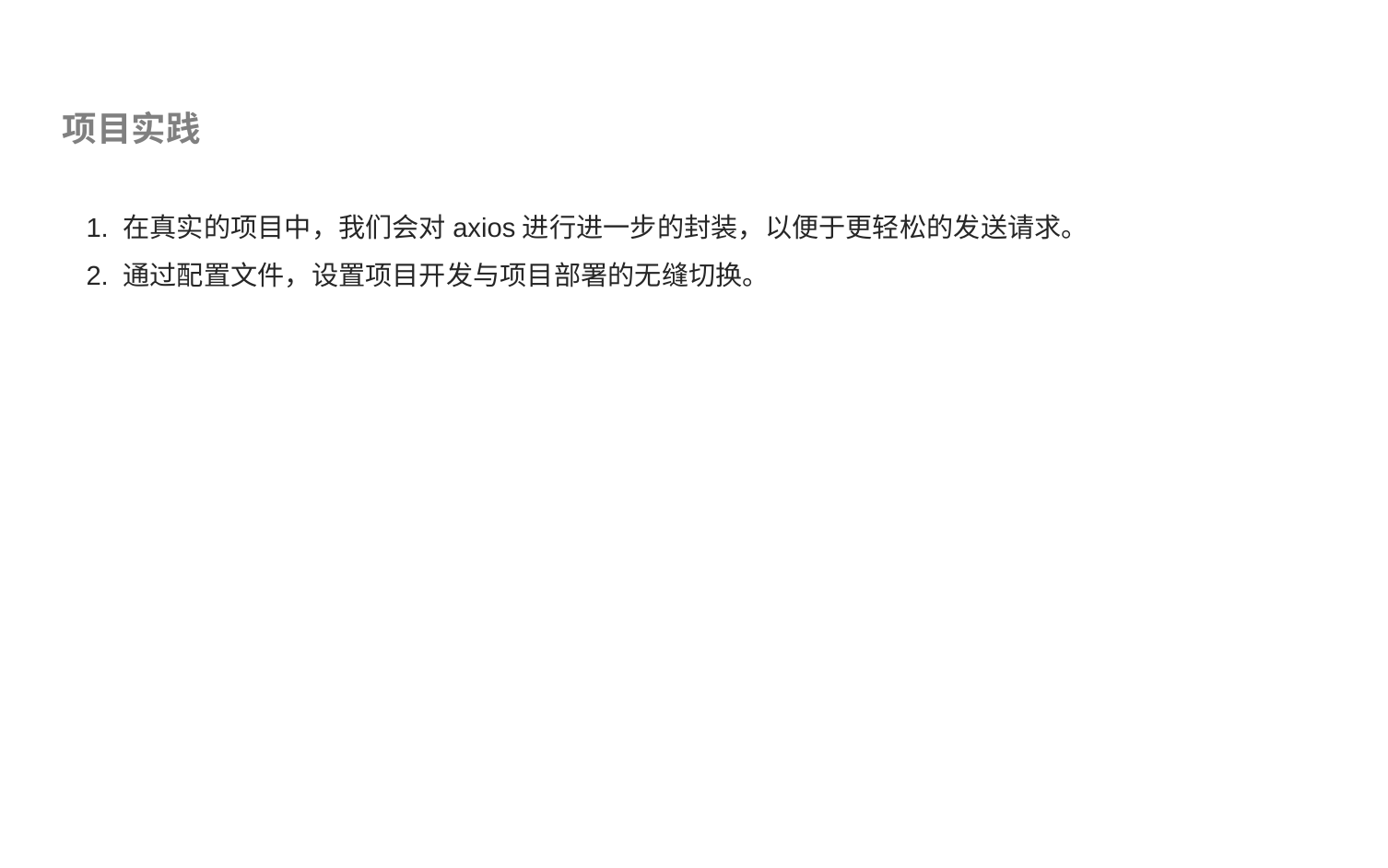

项目实践
1. 在真实的项目中，我们会对axios进行进一步的封装，以便于更轻松的发送请求。
2. 通过配置文件，设置项目开发与项目部署的无缝切换。